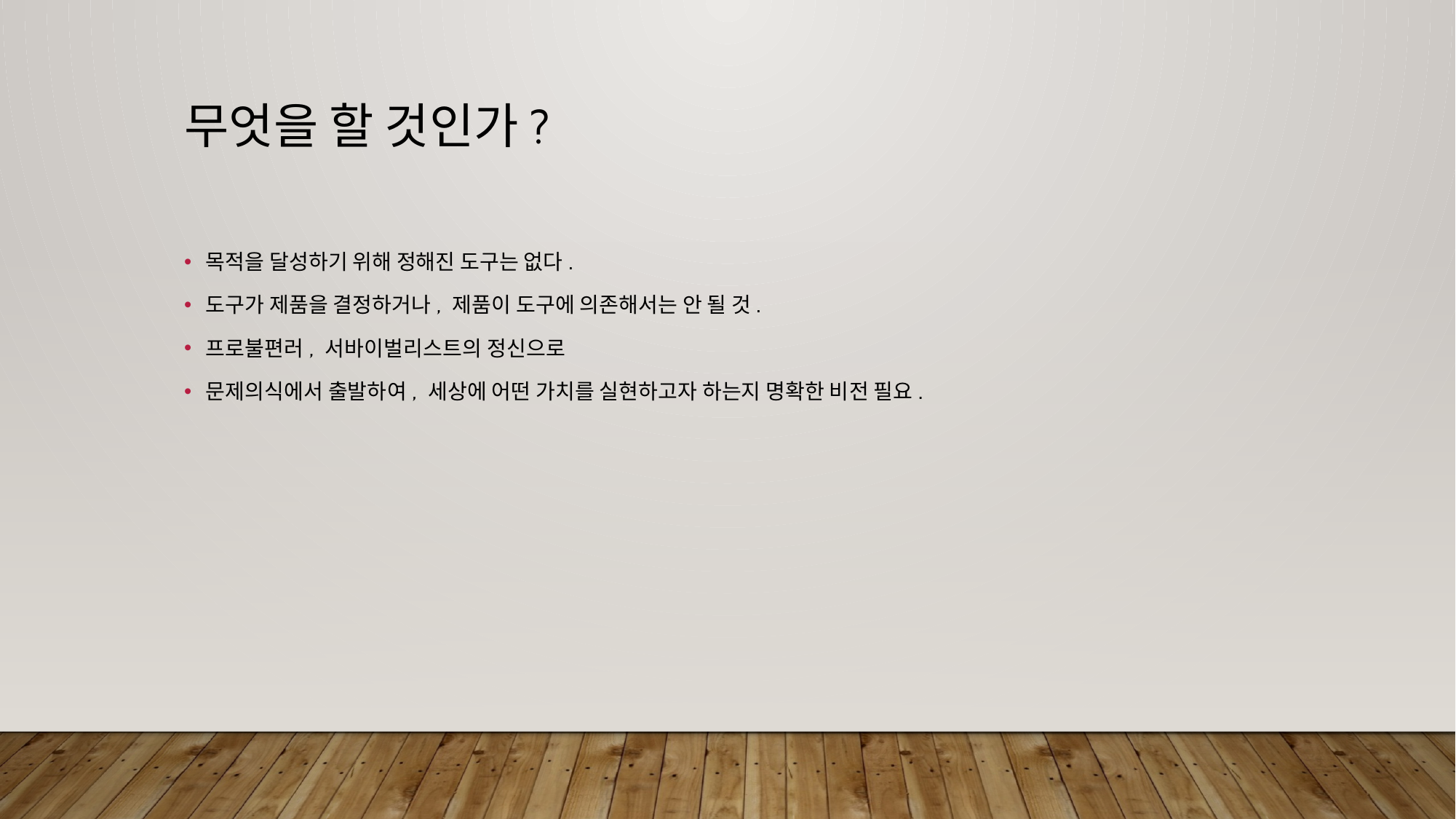

# 무엇을 할 것인가?
목적을 달성하기 위해 정해진 도구는 없다.
도구가 제품을 결정하거나, 제품이 도구에 의존해서는 안 될 것.
프로불편러, 서바이벌리스트의 정신으로
문제의식에서 출발하여, 세상에 어떤 가치를 실현하고자 하는지 명확한 비전 필요.